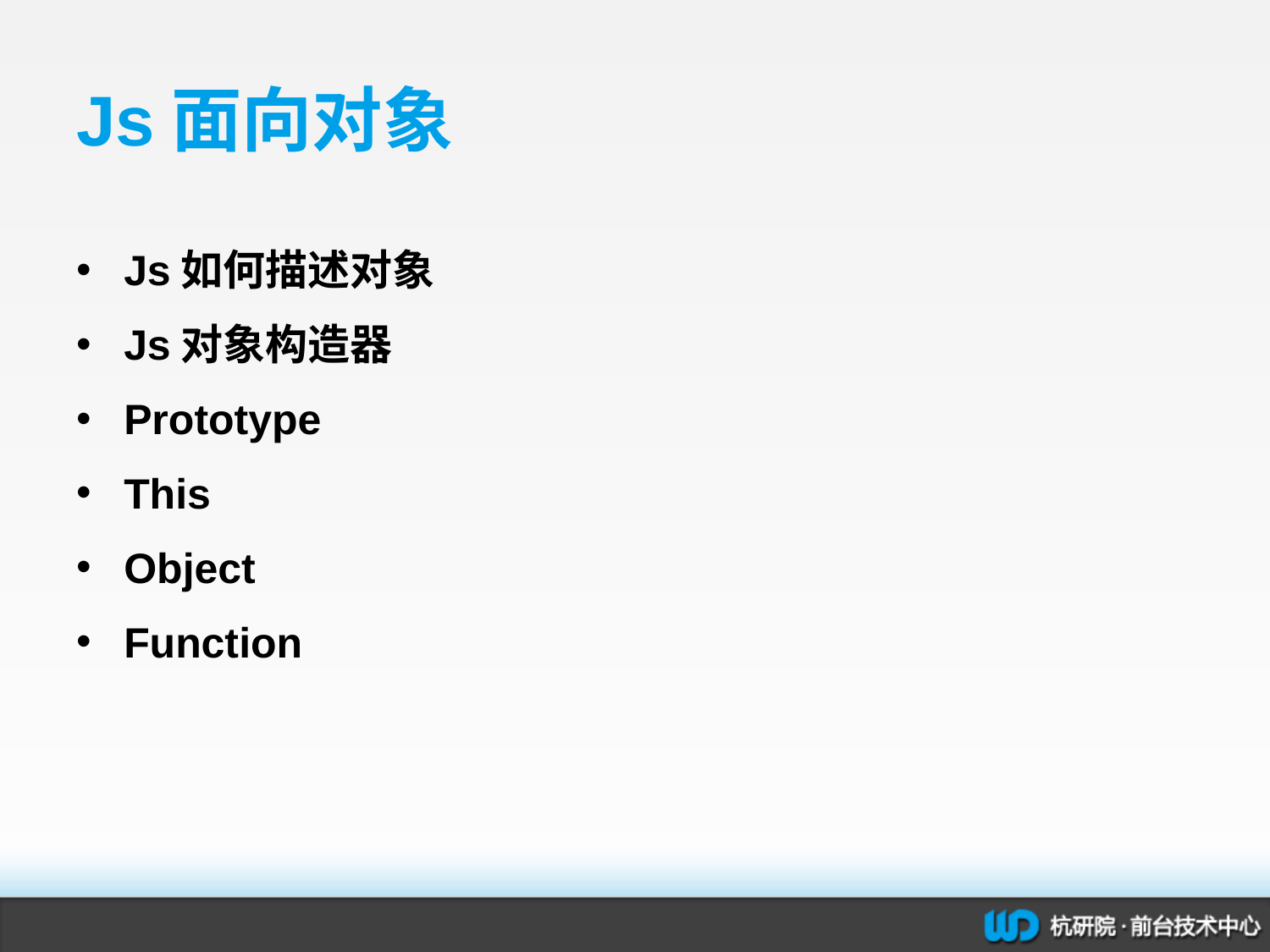

# Js面向对象
Js如何描述对象
Js对象构造器
Prototype
This
Object
Function